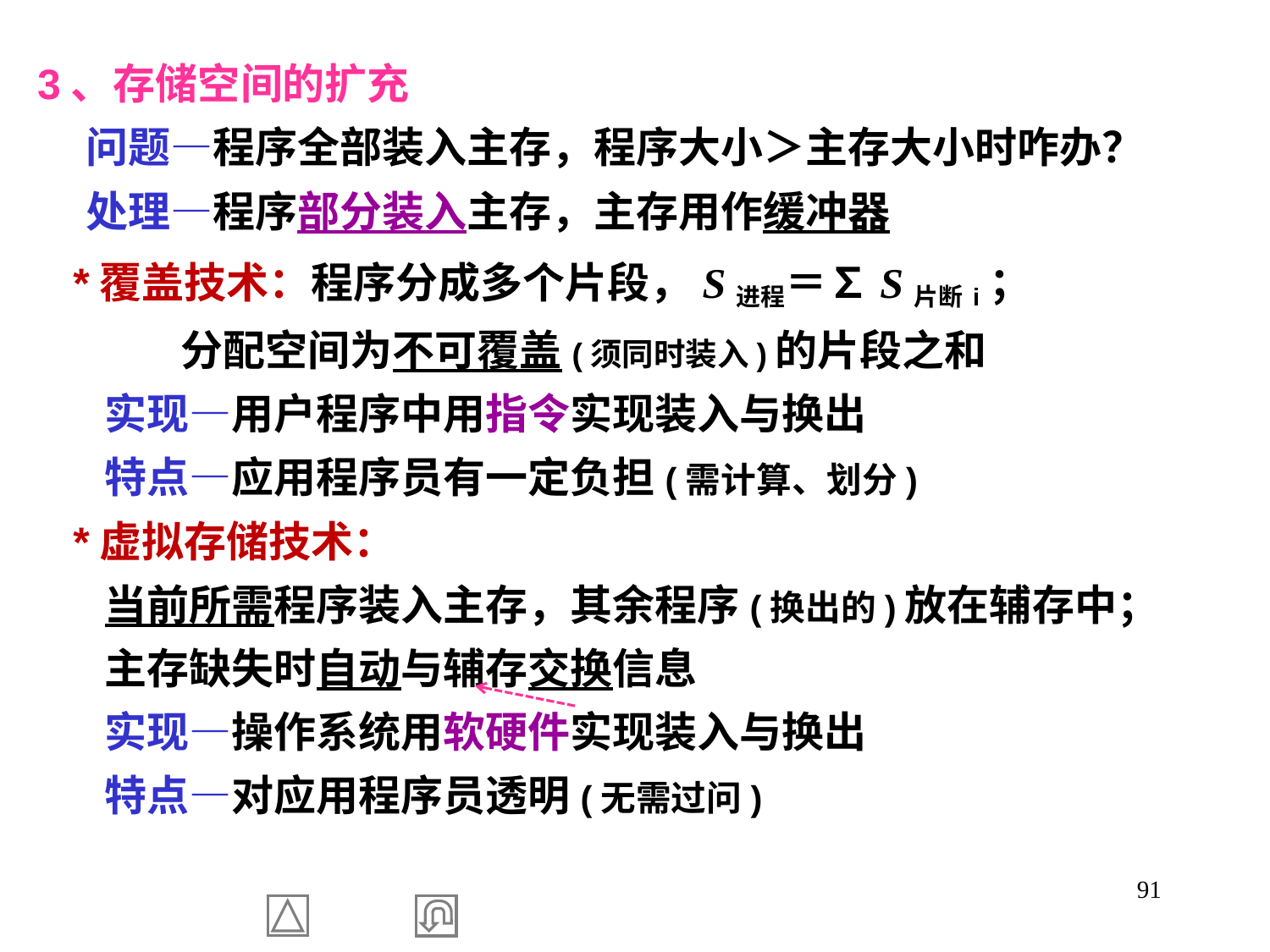

3、存储空间的扩充
    问题—程序全部装入主存，程序大小＞主存大小时咋办？
    处理—程序部分装入主存，主存用作缓冲器
   *覆盖技术：程序分成多个片段，S进程＝∑S片断i；
              分配空间为不可覆盖(须同时装入)的片段之和
      实现—用户程序中用指令实现装入与换出
      特点—应用程序员有一定负担(需计算、划分)
   *虚拟存储技术：
      当前所需程序装入主存，其余程序(换出的)放在辅存中；
      主存缺失时自动与辅存交换信息
      实现—操作系统用软硬件实现装入与换出
      特点—对应用程序员透明(无需过问)
91